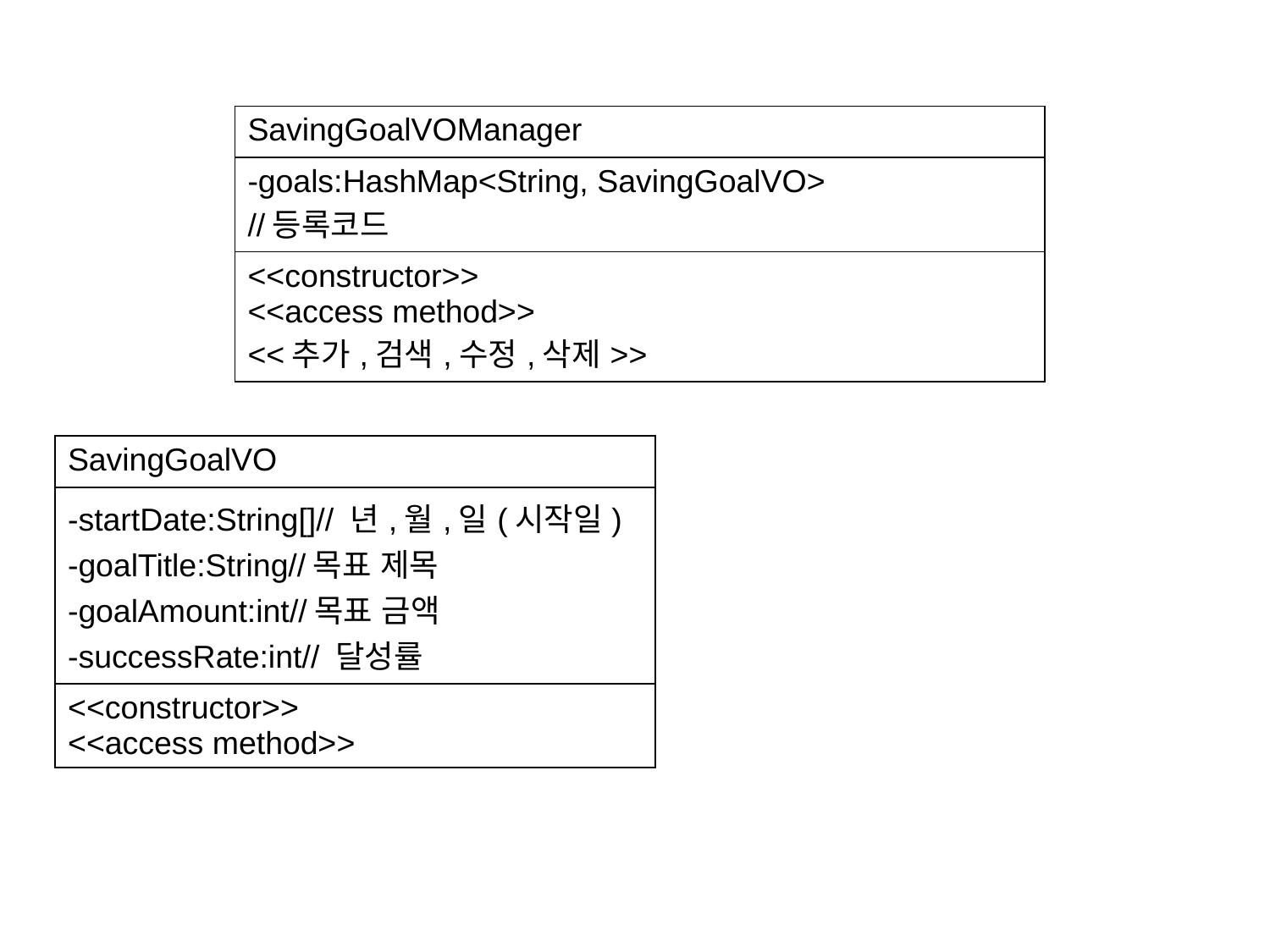

| SavingGoalVOManager |
| --- |
| -goals:HashMap<String, SavingGoalVO> //등록코드 |
| <<constructor>> <<access method>> <<추가,검색,수정,삭제>> |
| SavingGoalVO |
| --- |
| -startDate:String[]// 년,월,일(시작일) -goalTitle:String//목표 제목 -goalAmount:int//목표 금액 -successRate:int// 달성률 |
| <<constructor>> <<access method>> |